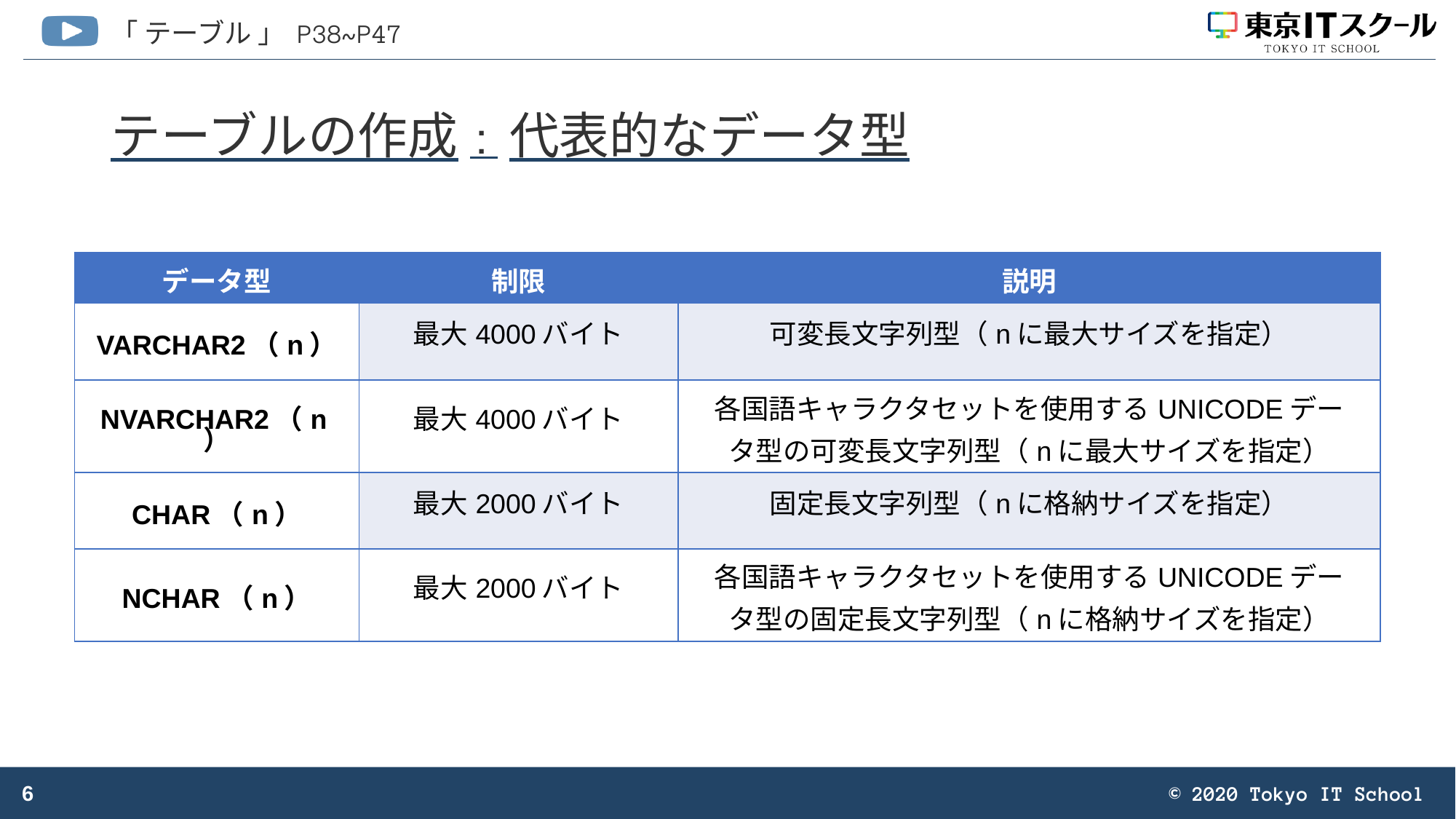

# テーブルの作成:代表的なデータ型
| データ型 | 制限 | 説明 |
| --- | --- | --- |
| VARCHAR2（n） | 最大4000バイト | 可変長文字列型（nに最大サイズを指定） |
| NVARCHAR2（n） | 最大4000バイト | 各国語キャラクタセットを使用するUNICODEデー タ型の可変長文字列型（nに最大サイズを指定） |
| CHAR（n） | 最大2000バイト | 固定長文字列型（nに格納サイズを指定） |
| NCHAR（n） | 最大2000バイト | 各国語キャラクタセットを使用するUNICODEデー タ型の固定長文字列型（nに格納サイズを指定） |
6